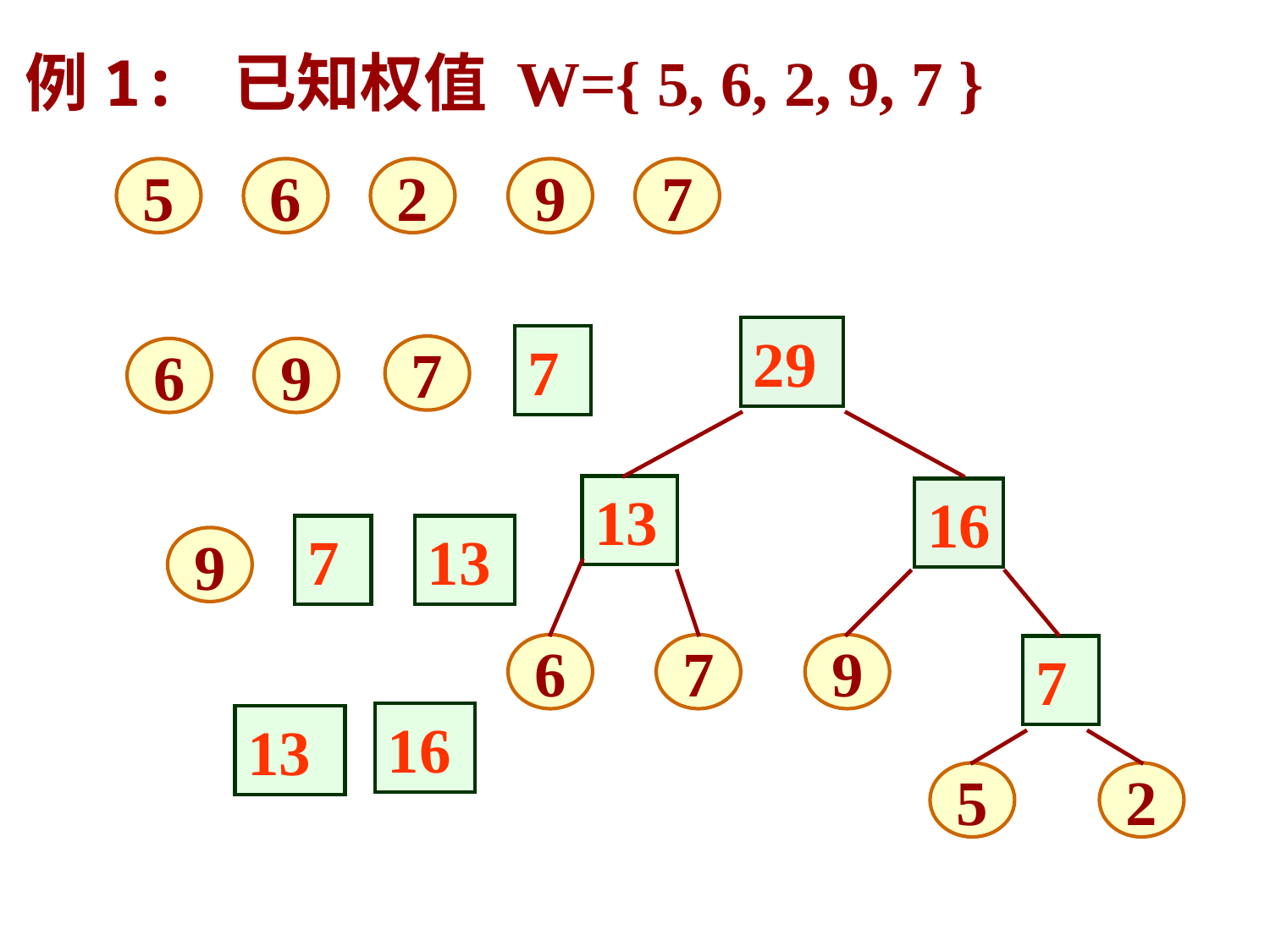

例1: 已知权值 W={ 5, 6, 2, 9, 7 }
5
6
2
9
7
29
7
7
6
9

13

6
7
16
7
13
9

9
7
16
13

5
2